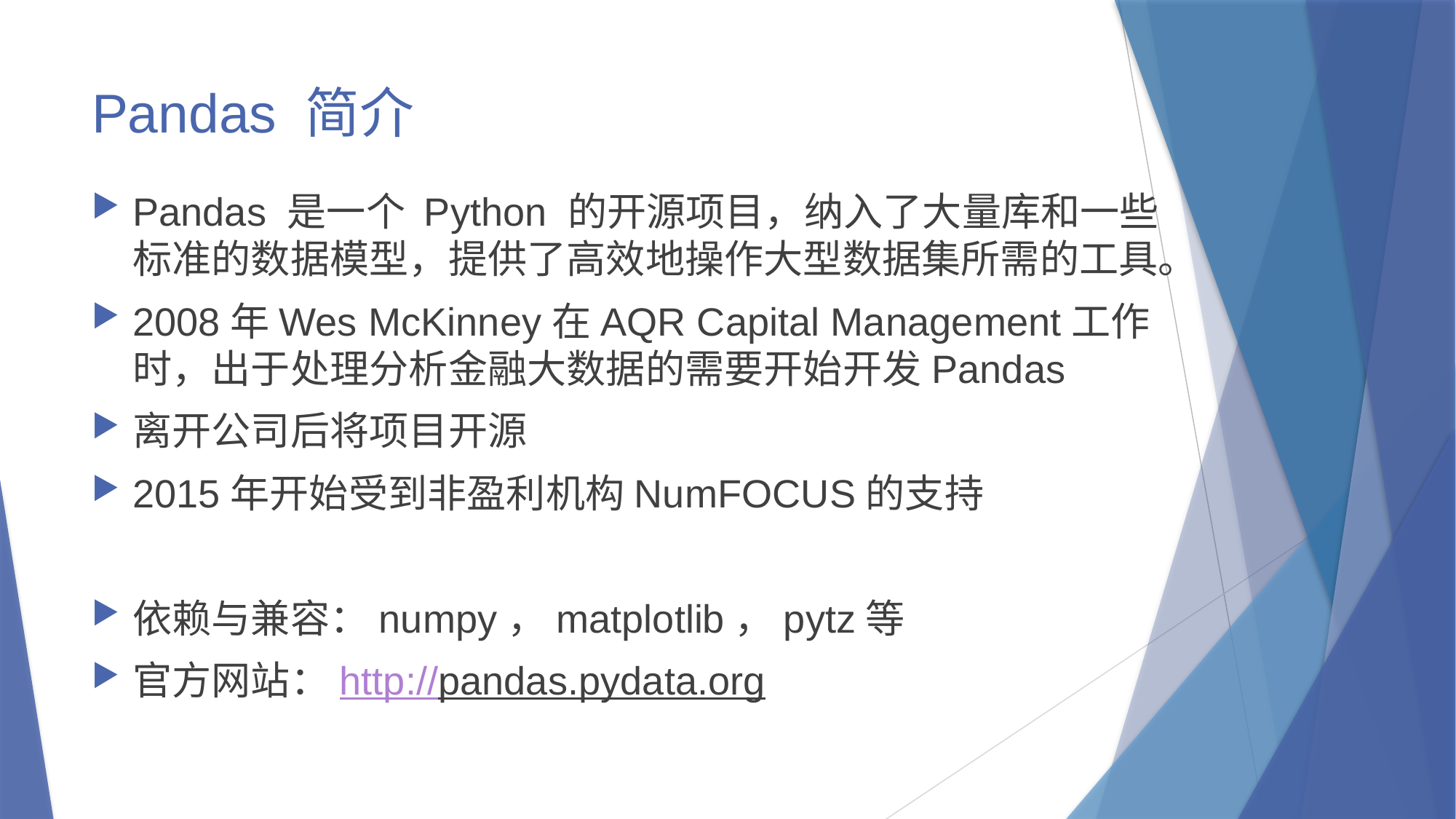

# Pandas 简介
Pandas 是一个 Python 的开源项目，纳入了大量库和一些标准的数据模型，提供了高效地操作大型数据集所需的工具。
2008年Wes McKinney在AQR Capital Management工作时，出于处理分析金融大数据的需要开始开发Pandas
离开公司后将项目开源
2015年开始受到非盈利机构NumFOCUS的支持

依赖与兼容：numpy，matplotlib，pytz等
官方网站：http://pandas.pydata.org